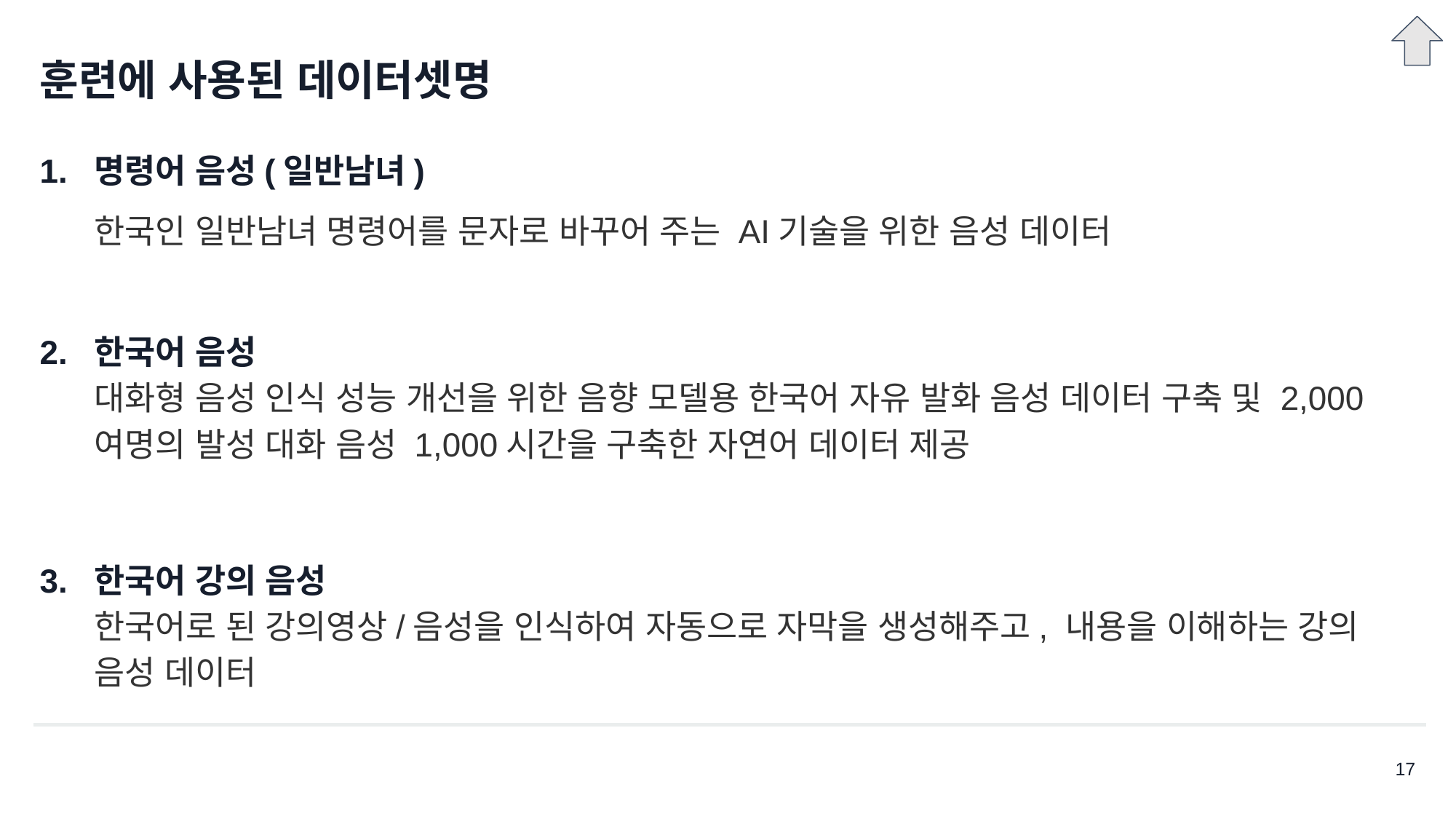

# 훈련에 사용된 데이터셋명
명령어 음성(일반남녀)
한국인 일반남녀 명령어를 문자로 바꾸어 주는 AI기술을 위한 음성 데이터

한국어 음성
대화형 음성 인식 성능 개선을 위한 음향 모델용 한국어 자유 발화 음성 데이터 구축 및 2,000여명의 발성 대화 음성 1,000시간을 구축한 자연어 데이터 제공

한국어 강의 음성
한국어로 된 강의영상/음성을 인식하여 자동으로 자막을 생성해주고, 내용을 이해하는 강의 음성 데이터
17